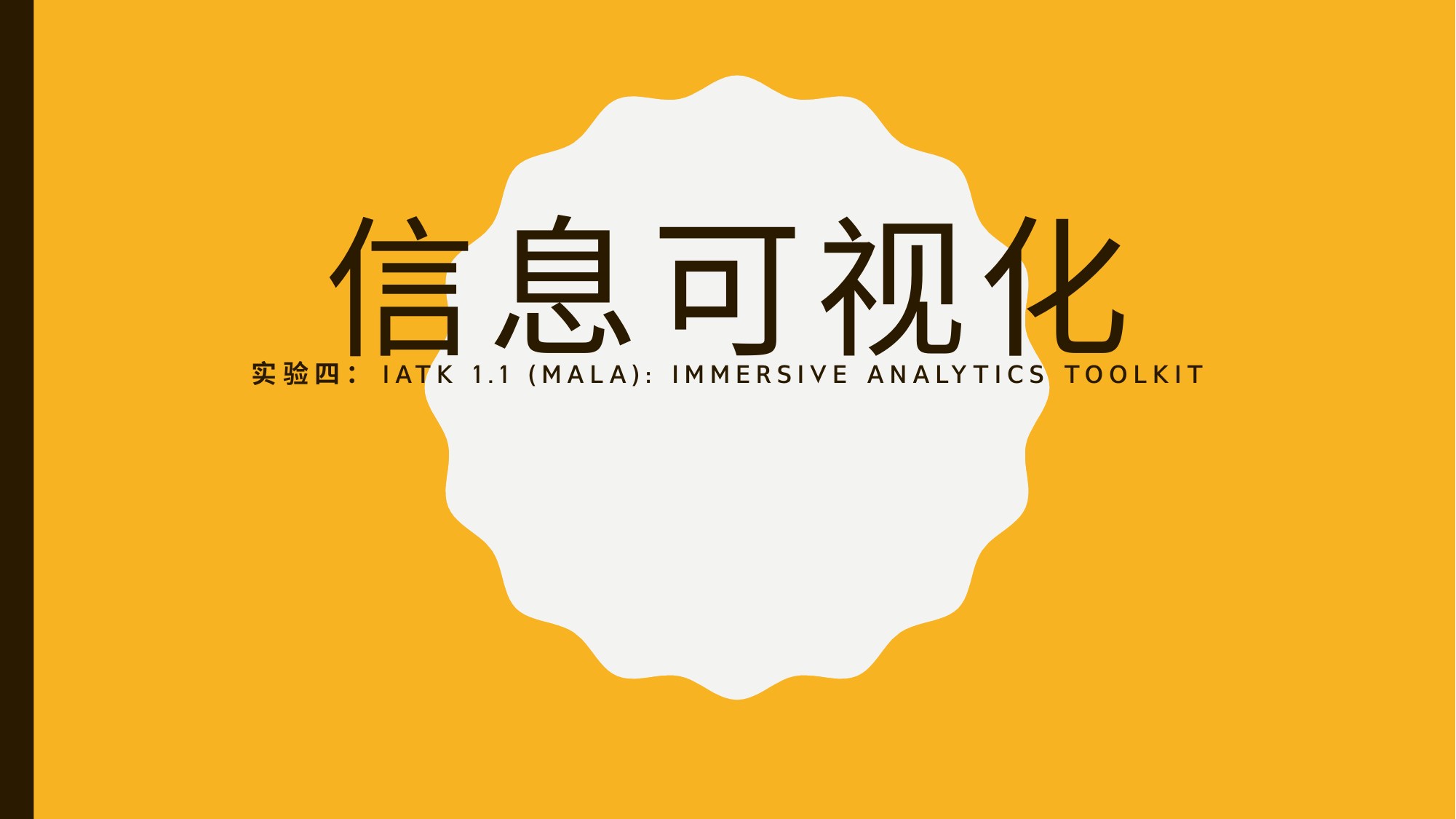

# 信息可视化
实验四：IATK 1.1 (Mala): Immersive Analytics Toolkit